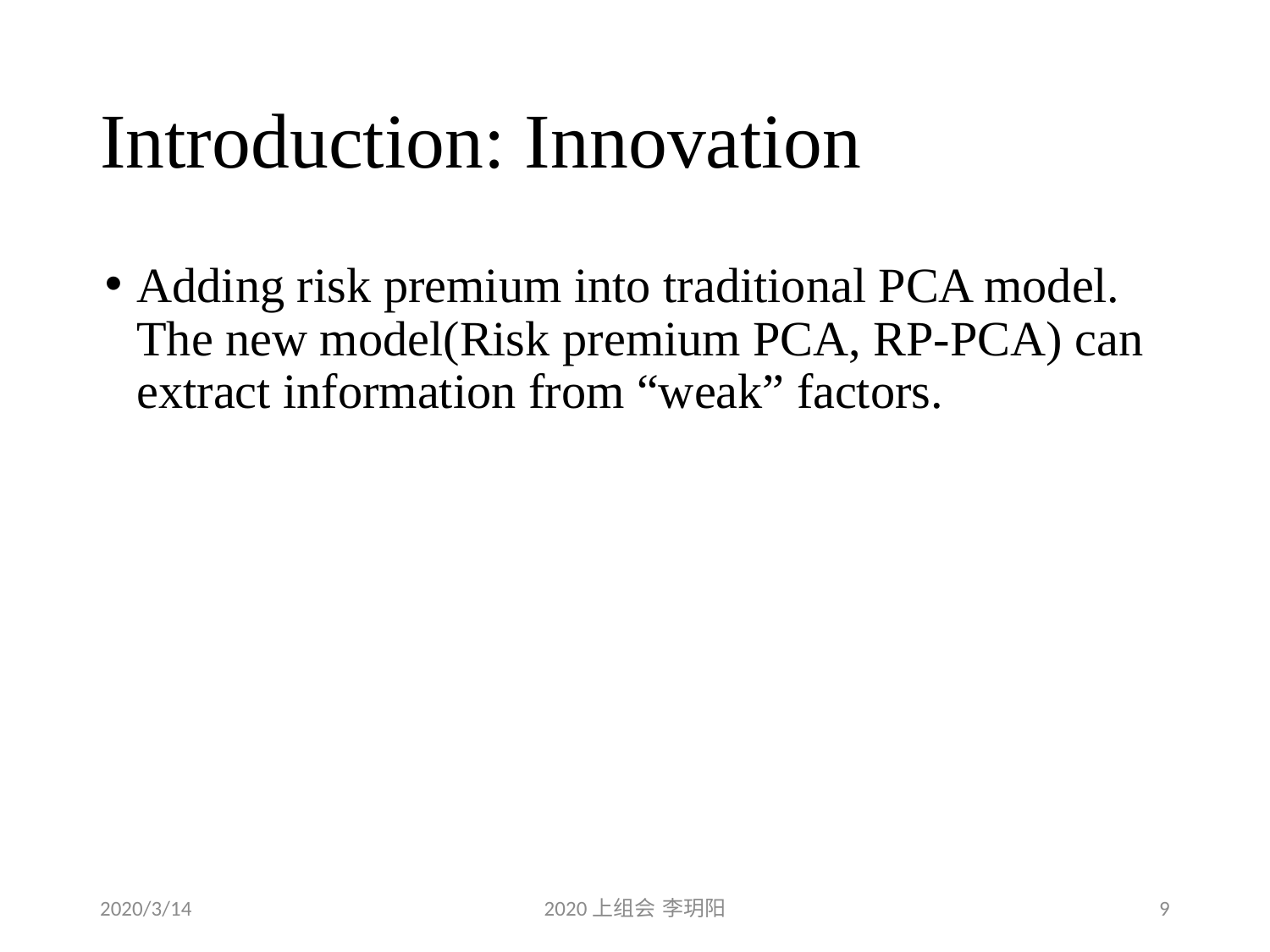

# Introduction: Innovation
Adding risk premium into traditional PCA model. The new model(Risk premium PCA, RP-PCA) can extract information from “weak” factors.

2020/3/14
2020上组会 李玥阳
9